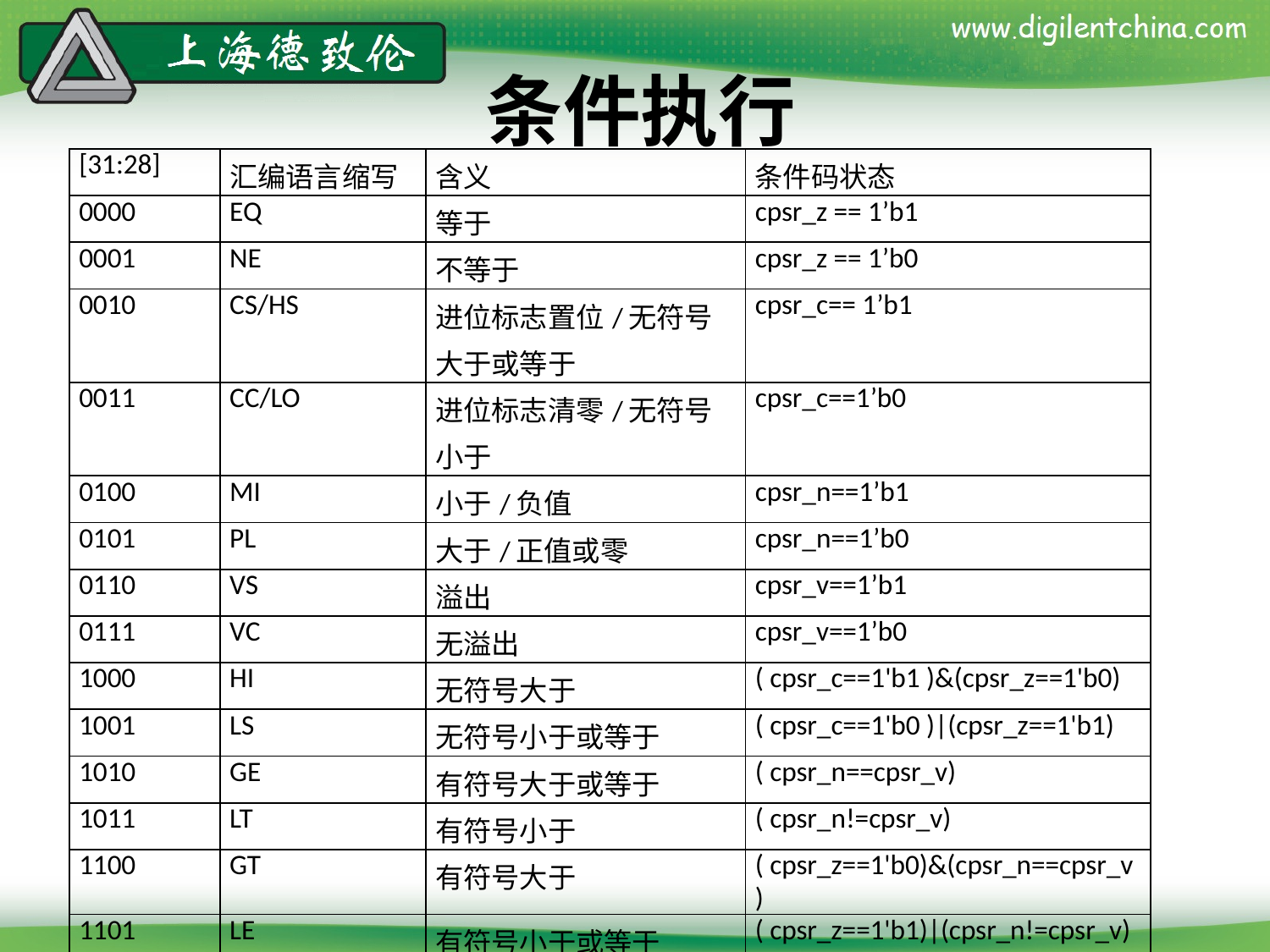

# 条件执行
| [31:28] | 汇编语言缩写 | 含义 | 条件码状态 |
| --- | --- | --- | --- |
| 0000 | EQ | 等于 | cpsr\_z == 1’b1 |
| 0001 | NE | 不等于 | cpsr\_z == 1’b0 |
| 0010 | CS/HS | 进位标志置位/无符号大于或等于 | cpsr\_c== 1’b1 |
| 0011 | CC/LO | 进位标志清零/无符号小于 | cpsr\_c==1’b0 |
| 0100 | MI | 小于/负值 | cpsr\_n==1’b1 |
| 0101 | PL | 大于/正值或零 | cpsr\_n==1’b0 |
| 0110 | VS | 溢出 | cpsr\_v==1’b1 |
| 0111 | VC | 无溢出 | cpsr\_v==1’b0 |
| 1000 | HI | 无符号大于 | ( cpsr\_c==1'b1 )&(cpsr\_z==1'b0) |
| 1001 | LS | 无符号小于或等于 | ( cpsr\_c==1'b0 )|(cpsr\_z==1'b1) |
| 1010 | GE | 有符号大于或等于 | ( cpsr\_n==cpsr\_v) |
| 1011 | LT | 有符号小于 | ( cpsr\_n!=cpsr\_v) |
| 1100 | GT | 有符号大于 | ( cpsr\_z==1'b0)&(cpsr\_n==cpsr\_v) |
| 1101 | LE | 有符号小于或等于 | ( cpsr\_z==1'b1)|(cpsr\_n!=cpsr\_v) |
| 1110 |  | 无条件执行 | 1’b1 |
| 1111 | NV | 无定义 | 1’b0 |